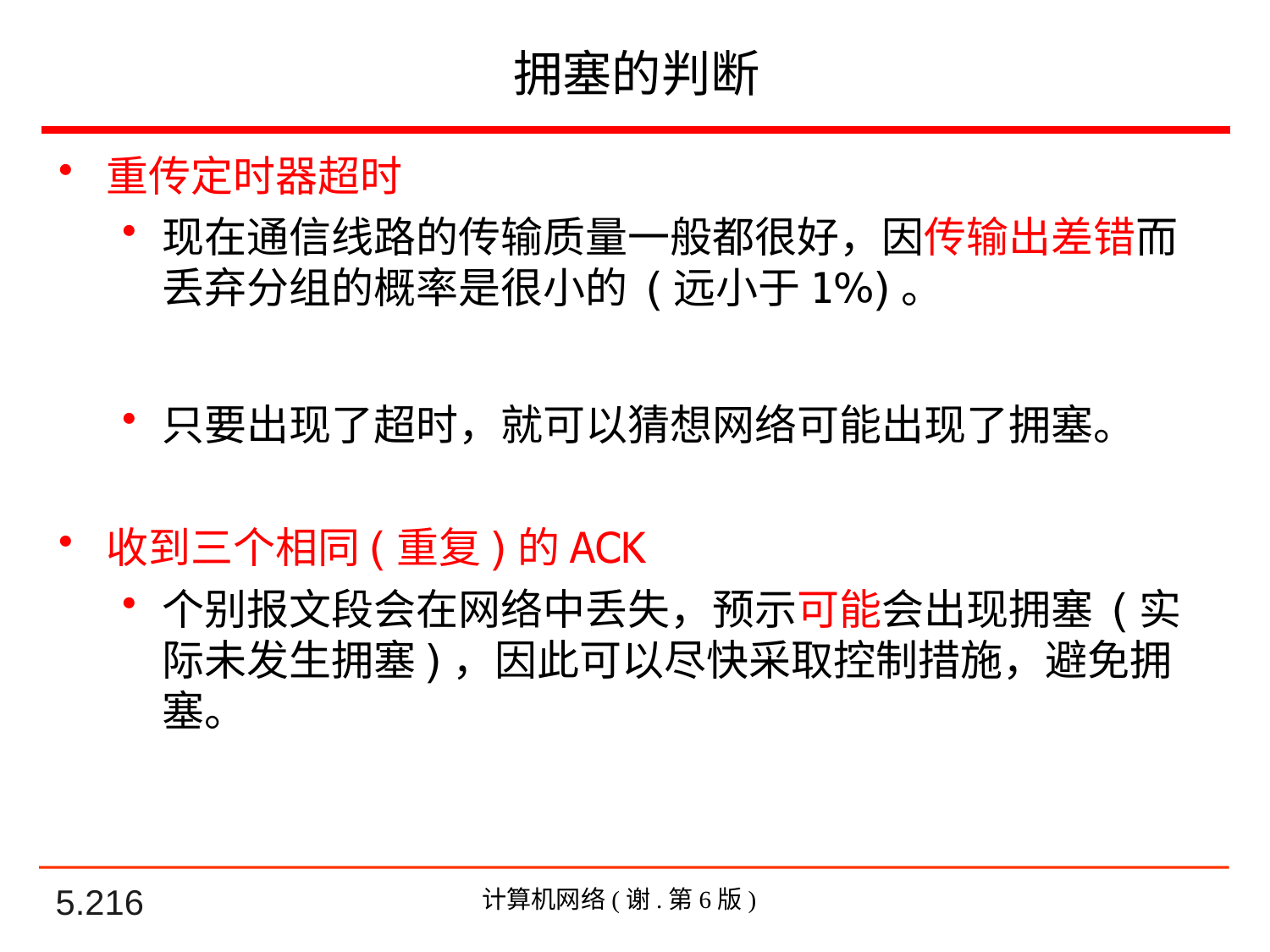

# 拥塞的判断
重传定时器超时
现在通信线路的传输质量一般都很好，因传输出差错而丢弃分组的概率是很小的 (远小于1%)。

只要出现了超时，就可以猜想网络可能出现了拥塞。

收到三个相同(重复)的ACK
个别报文段会在网络中丢失，预示可能会出现拥塞 (实际未发生拥塞)，因此可以尽快采取控制措施，避免拥塞。